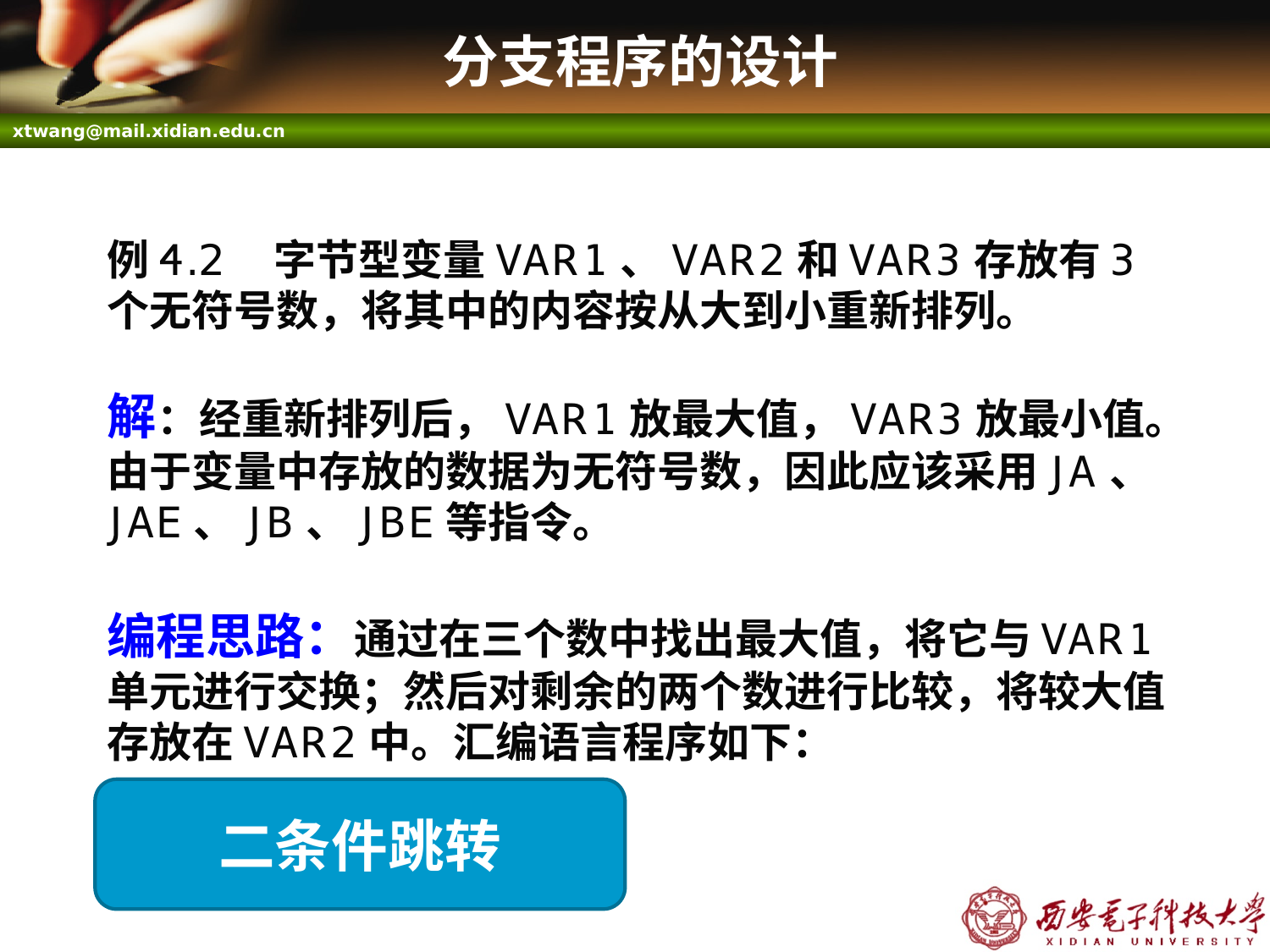

# 分支程序的设计
例4.2   字节型变量VAR1、VAR2和VAR3存放有3个无符号数，将其中的内容按从大到小重新排列。

解：经重新排列后，VAR1放最大值，VAR3放最小值。由于变量中存放的数据为无符号数，因此应该采用JA、JAE、JB、JBE等指令。

编程思路：通过在三个数中找出最大值，将它与VAR1单元进行交换；然后对剩余的两个数进行比较，将较大值存放在VAR2中。汇编语言程序如下：
二条件跳转